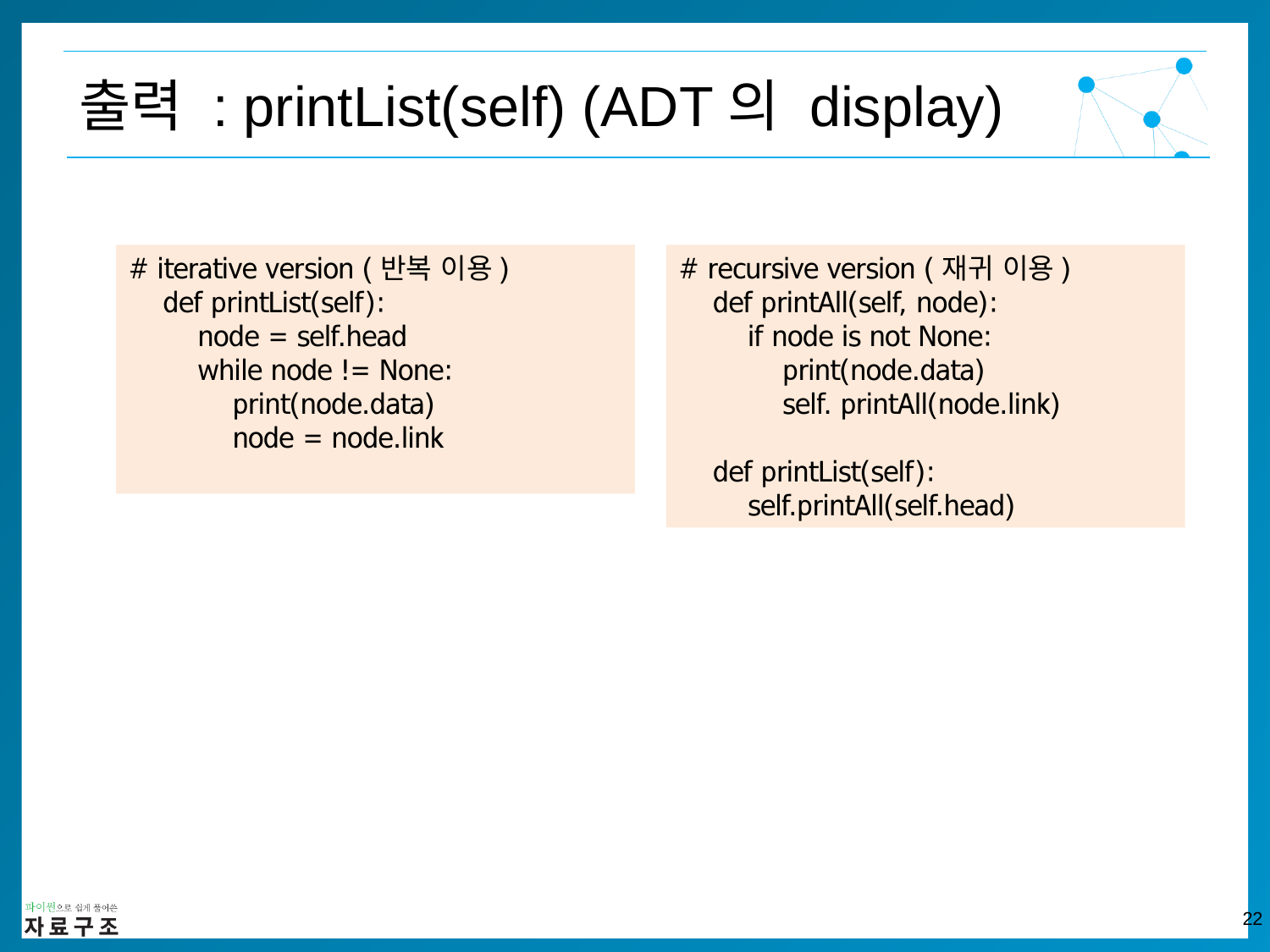

출력 : printList(self) (ADT의 display)
# iterative version (반복 이용)
    def printList(self):
        node = self.head
        while node != None:
            print(node.data)
            node = node.link

# recursive version (재귀 이용)
    def printAll(self, node):
        if node is not None:
            print(node.data)
            self. printAll(node.link)

    def printList(self):
        self.printAll(self.head)